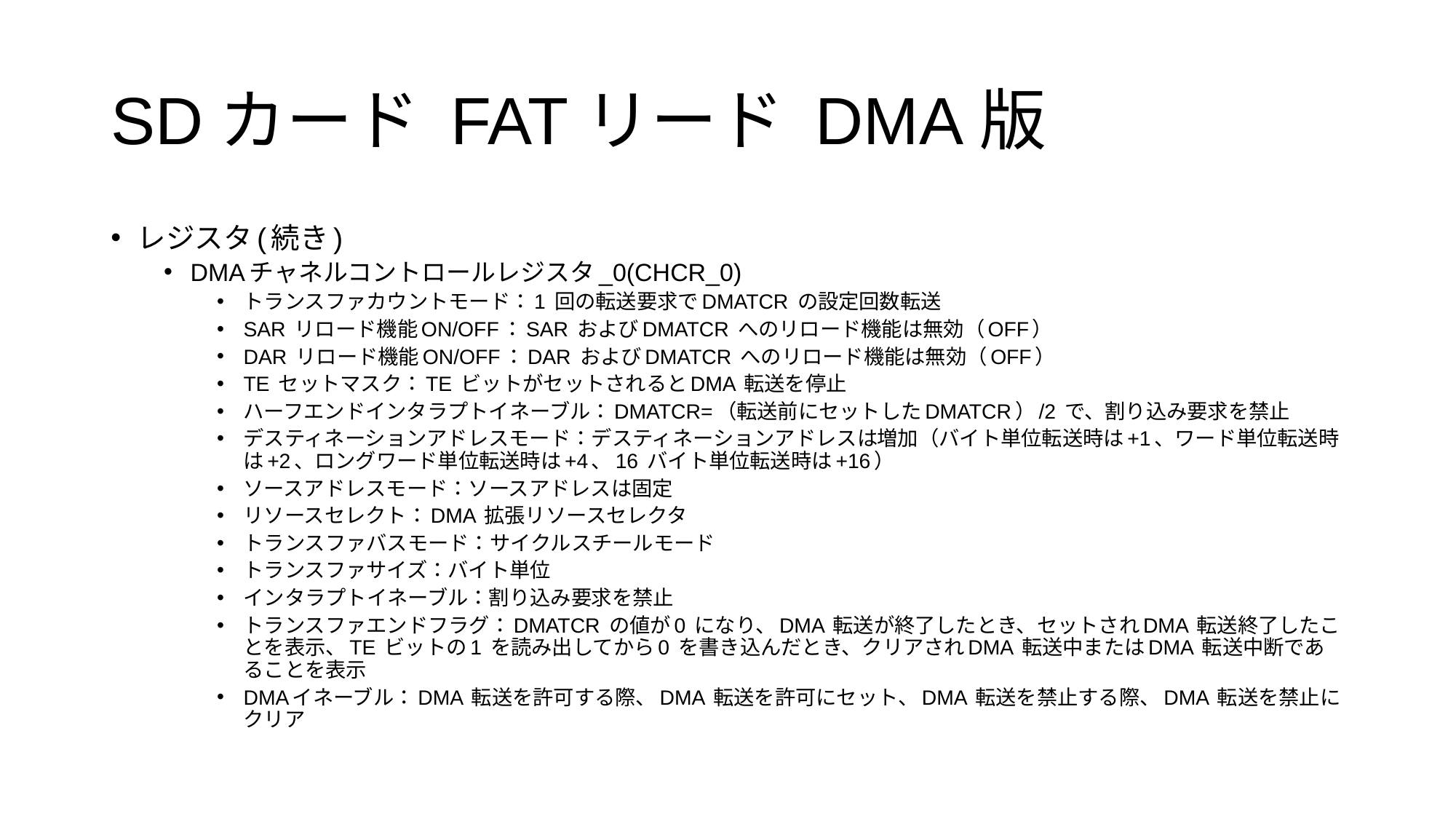

# SDカード FATリード DMA版
レジスタ(続き)
DMAチャネルコントロールレジスタ_0(CHCR_0)
トランスファカウントモード：1 回の転送要求でDMATCR の設定回数転送
SAR リロード機能ON/OFF：SAR およびDMATCR へのリロード機能は無効（OFF）
DAR リロード機能ON/OFF：DAR およびDMATCR へのリロード機能は無効（OFF）
TE セットマスク：TE ビットがセットされるとDMA 転送を停止
ハーフエンドインタラプトイネーブル：DMATCR=（転送前にセットしたDMATCR）/2 で、割り込み要求を禁止
デスティネーションアドレスモード：デスティネーションアドレスは増加（バイト単位転送時は+1、ワード単位転送時は+2、ロングワード単位転送時は+4、16 バイト単位転送時は+16）
ソースアドレスモード：ソースアドレスは固定
リソースセレクト：DMA 拡張リソースセレクタ
トランスファバスモード：サイクルスチールモード
トランスファサイズ：バイト単位
インタラプトイネーブル：割り込み要求を禁止
トランスファエンドフラグ：DMATCR の値が0 になり、DMA 転送が終了したとき、セットされDMA 転送終了したことを表示、TE ビットの1 を読み出してから0 を書き込んだとき、クリアされDMA 転送中またはDMA 転送中断であることを表示
DMAイネーブル：DMA 転送を許可する際、DMA 転送を許可にセット、DMA 転送を禁止する際、DMA 転送を禁止にクリア